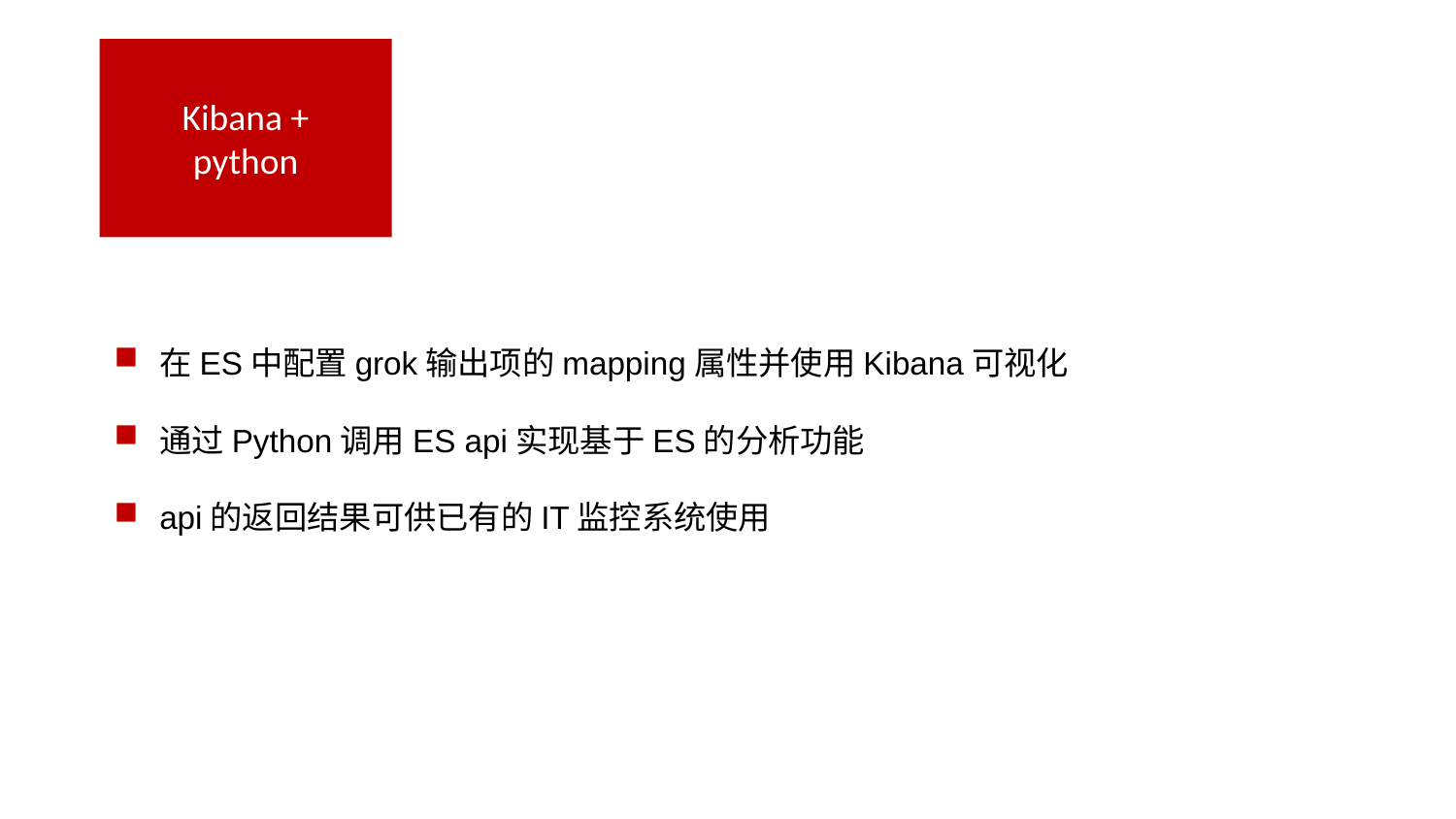

Kibana +
python
在ES中配置grok输出项的mapping属性并使用Kibana可视化

通过Python调用ES api实现基于ES的分析功能

api的返回结果可供已有的IT监控系统使用